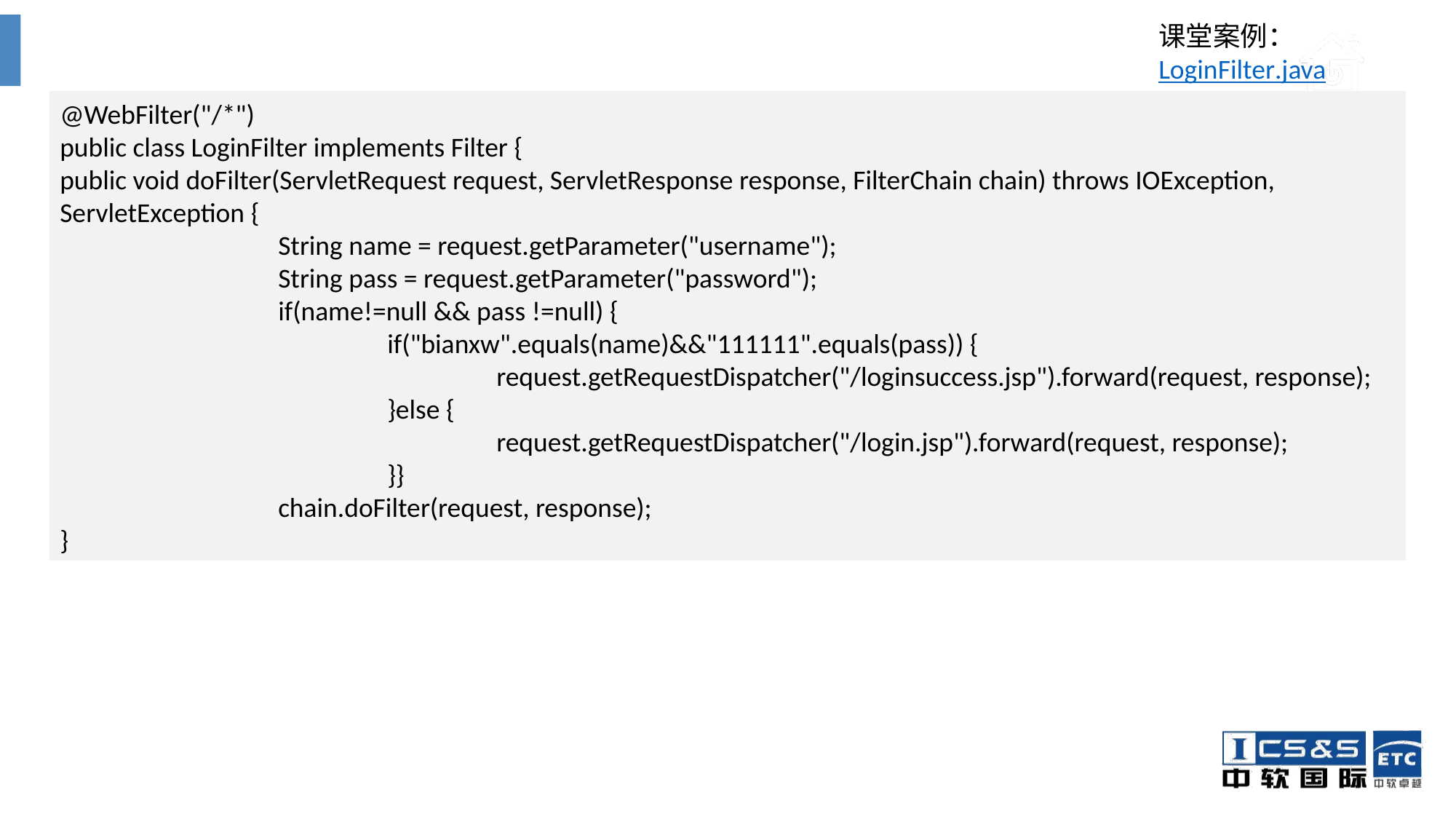

课堂案例：
LoginFilter.java
@WebFilter("/*")
public class LoginFilter implements Filter {
public void doFilter(ServletRequest request, ServletResponse response, FilterChain chain) throws IOException, ServletException {
		String name = request.getParameter("username");
		String pass = request.getParameter("password");
		if(name!=null && pass !=null) {
			if("bianxw".equals(name)&&"111111".equals(pass)) {
				request.getRequestDispatcher("/loginsuccess.jsp").forward(request, response);
			}else {
				request.getRequestDispatcher("/login.jsp").forward(request, response);
			}}
		chain.doFilter(request, response);
}